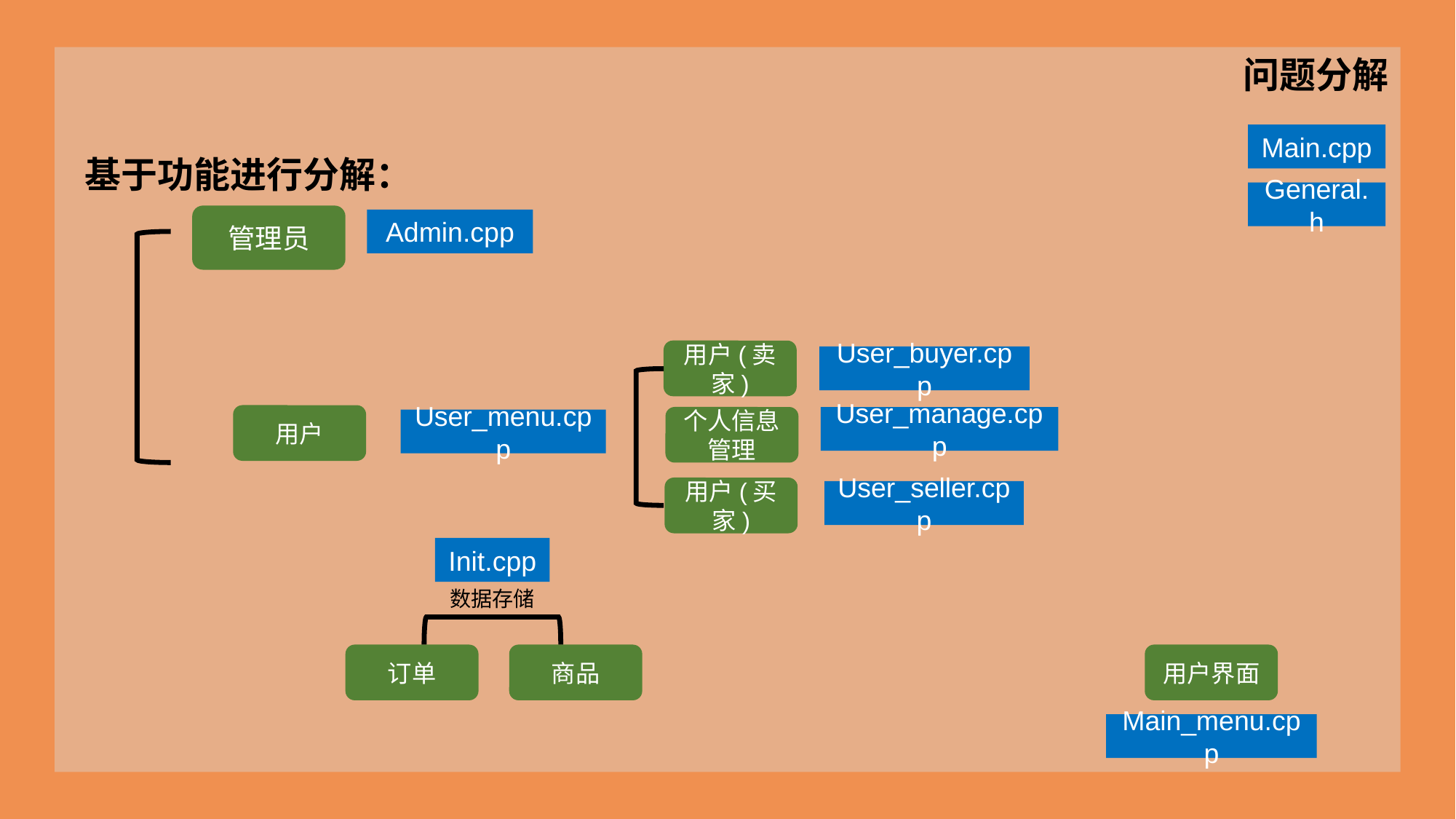

问题分解
Main.cpp
基于功能进行分解：
General.h
管理员
Admin.cpp

用户(卖家)
User_buyer.cpp

用户
个人信息管理
User_manage.cpp
User_menu.cpp
用户(买家)
User_seller.cpp
Init.cpp

数据存储
商品
用户界面
订单
Main_menu.cpp